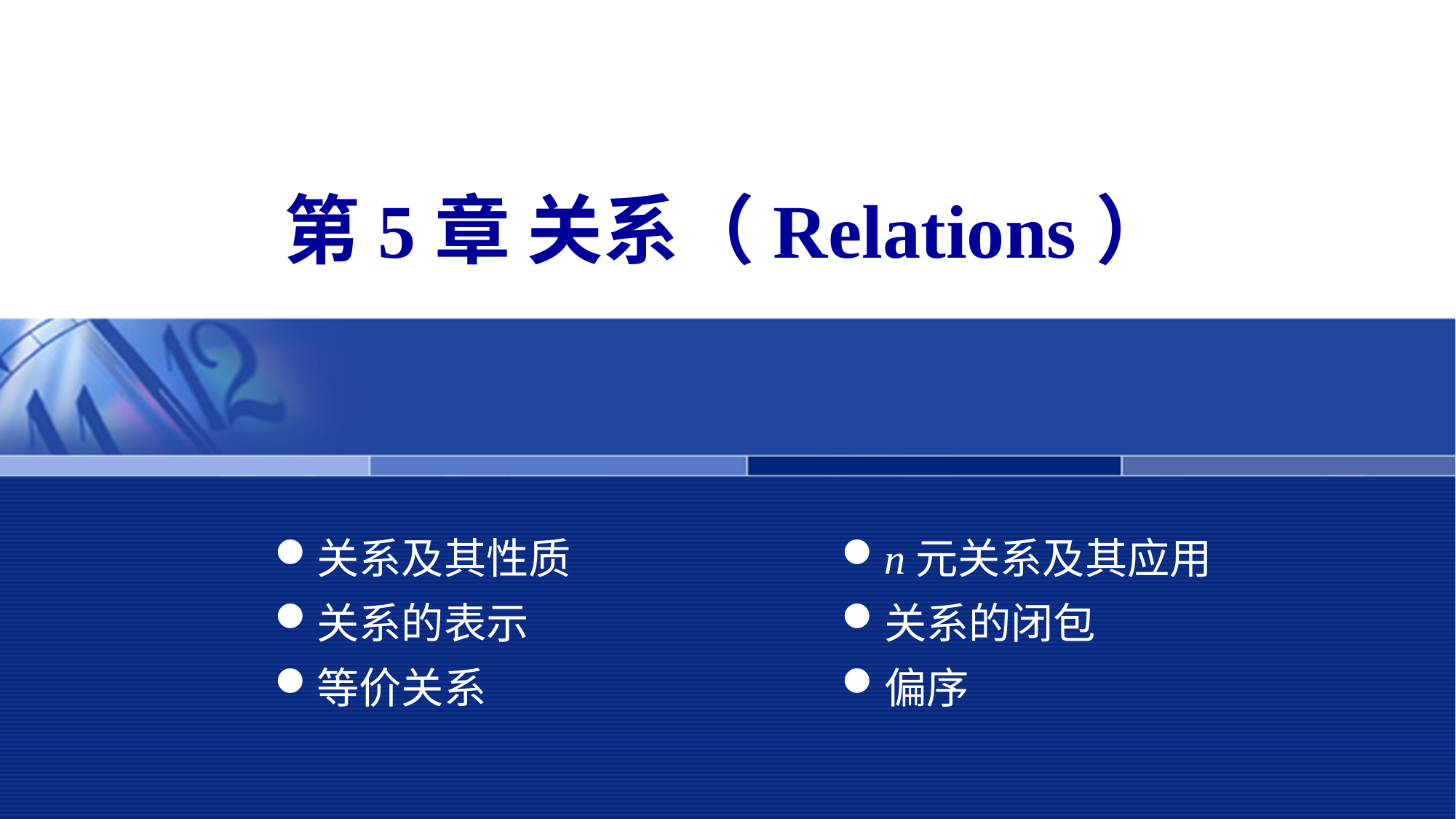

第5章 关系（Relations）
关系及其性质
关系的表示
等价关系
n元关系及其应用
关系的闭包
偏序